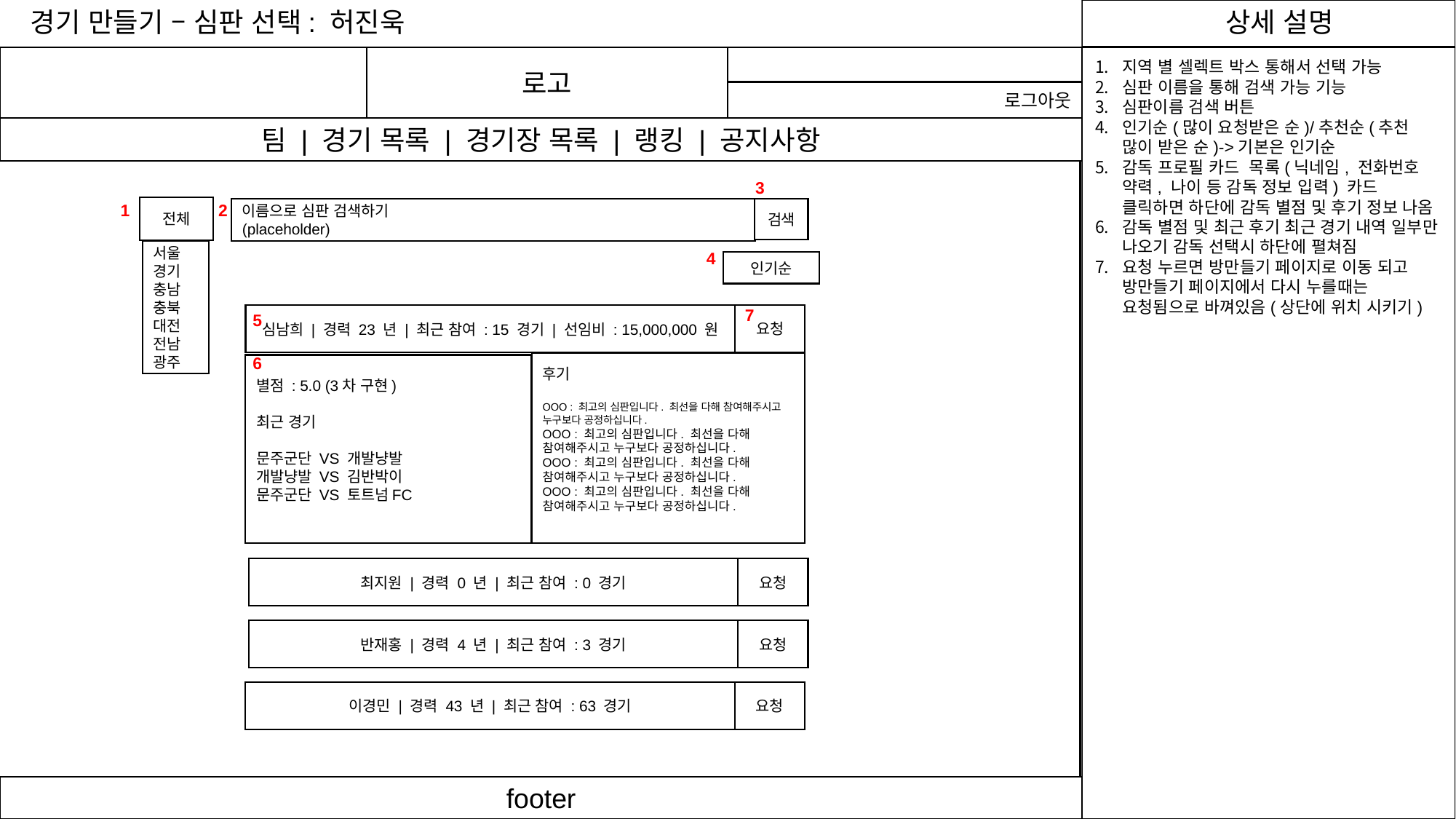

경기 만들기 – 심판 선택: 허진욱

로고
지역 별 셀렉트 박스 통해서 선택 가능
심판 이름을 통해 검색 가능 기능
심판이름 검색 버튼
인기순(많이 요청받은 순)/추천순(추천 많이 받은 순)->기본은 인기순
감독 프로필 카드  목록(닉네임, 전화번호 약력, 나이 등 감독 정보 입력) 카드 클릭하면 하단에 감독 별점 및 후기 정보 나옴
감독 별점 및 최근 후기 최근 경기 내역 일부만 나오기 감독 선택시 하단에 펼쳐짐
요청 누르면 방만들기 페이지로 이동 되고 방만들기 페이지에서 다시 누를때는 요청됨으로 바껴있음(상단에 위치 시키기)
로그아웃
팀 | 경기 목록 | 경기장 목록 | 랭킹 | 공지사항

3
1
2
전체
이름으로 심판 검색하기
(placeholder)
검색
서울
경기
충남
충북
대전
전남
광주
4
인기순
7
5
요청
심남희 | 경력 23 년 | 최근 참여 : 15 경기 | 선임비 : 15,000,000 원
6
후기

OOO : 최고의 심판입니다. 최선을 다해 참여해주시고 누구보다 공정하십니다.
OOO : 최고의 심판입니다. 최선을 다해 참여해주시고 누구보다 공정하십니다.
OOO : 최고의 심판입니다. 최선을 다해 참여해주시고 누구보다 공정하십니다.
OOO : 최고의 심판입니다. 최선을 다해 참여해주시고 누구보다 공정하십니다.

별점 : 5.0 (3차 구현)

최근 경기

문주군단 VS 개발냥발
개발냥발 VS 김반박이
문주군단 VS 토트넘FC

최지원 | 경력 0 년 | 최근 참여 : 0 경기
요청
반재홍 | 경력 4 년 | 최근 참여 : 3 경기
요청
이경민 | 경력 43 년 | 최근 참여 : 63 경기
요청
footer